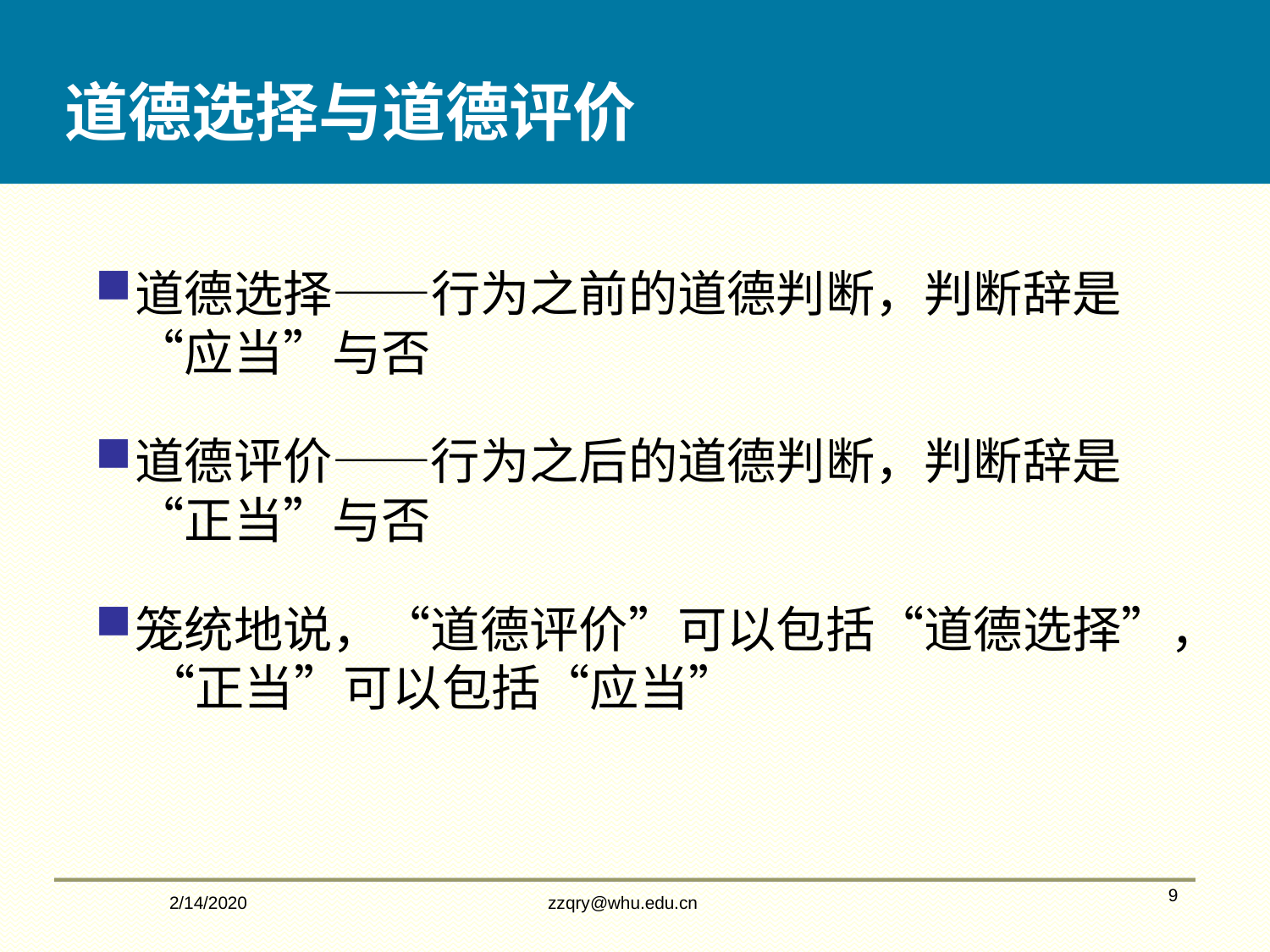

道德选择与道德评价
道德选择——行为之前的道德判断，判断辞是“应当”与否
道德评价——行为之后的道德判断，判断辞是“正当”与否
笼统地说，“道德评价”可以包括“道德选择”， “正当”可以包括“应当”
2/14/2020
zzqry@whu.edu.cn
9